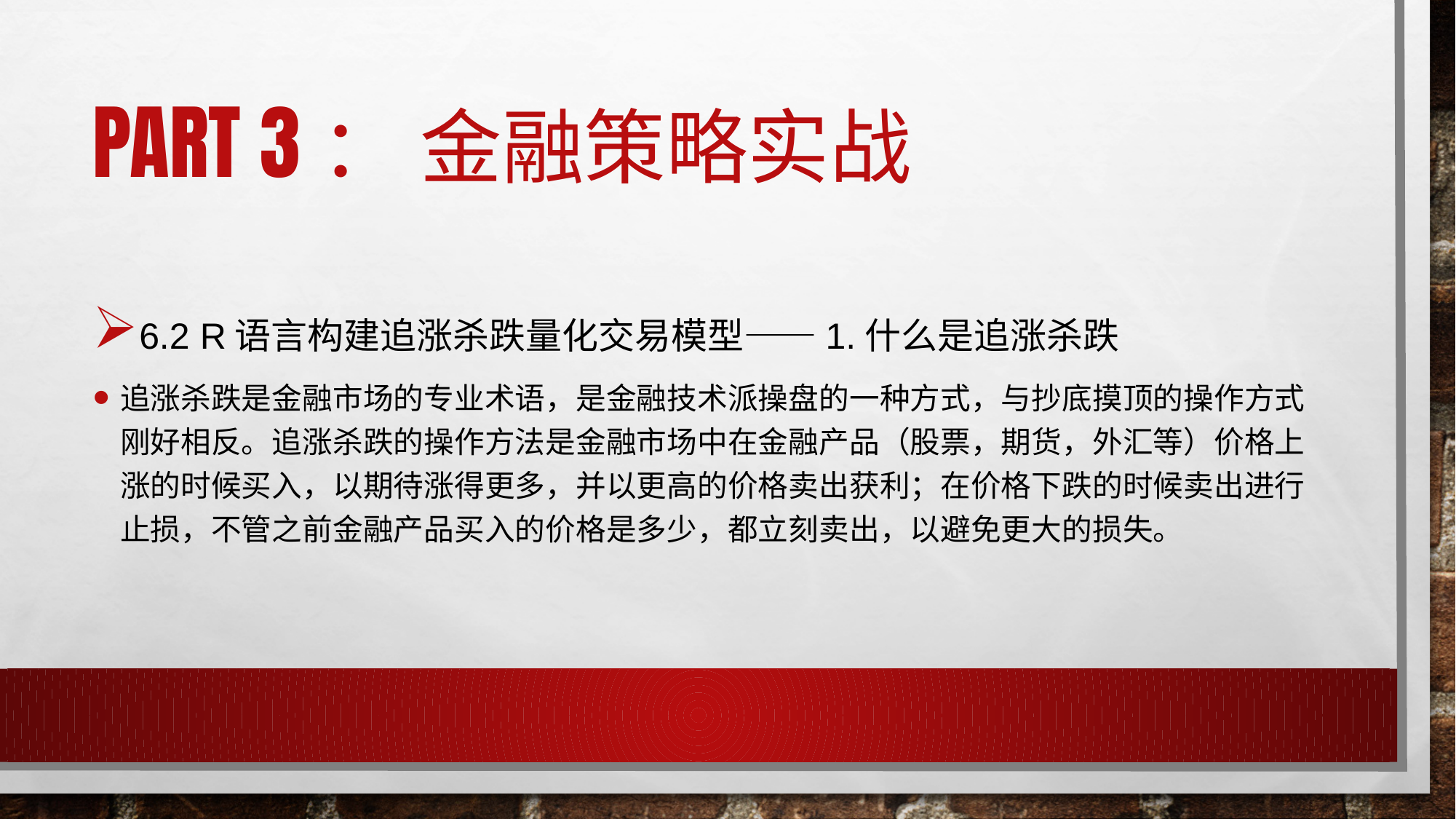

# Part 3： 金融策略实战
6.2 R语言构建追涨杀跌量化交易模型——1.什么是追涨杀跌
追涨杀跌是金融市场的专业术语，是金融技术派操盘的一种方式，与抄底摸顶的操作方式刚好相反。追涨杀跌的操作方法是金融市场中在金融产品（股票，期货，外汇等）价格上涨的时候买入，以期待涨得更多，并以更高的价格卖出获利；在价格下跌的时候卖出进行止损，不管之前金融产品买入的价格是多少，都立刻卖出，以避免更大的损失。